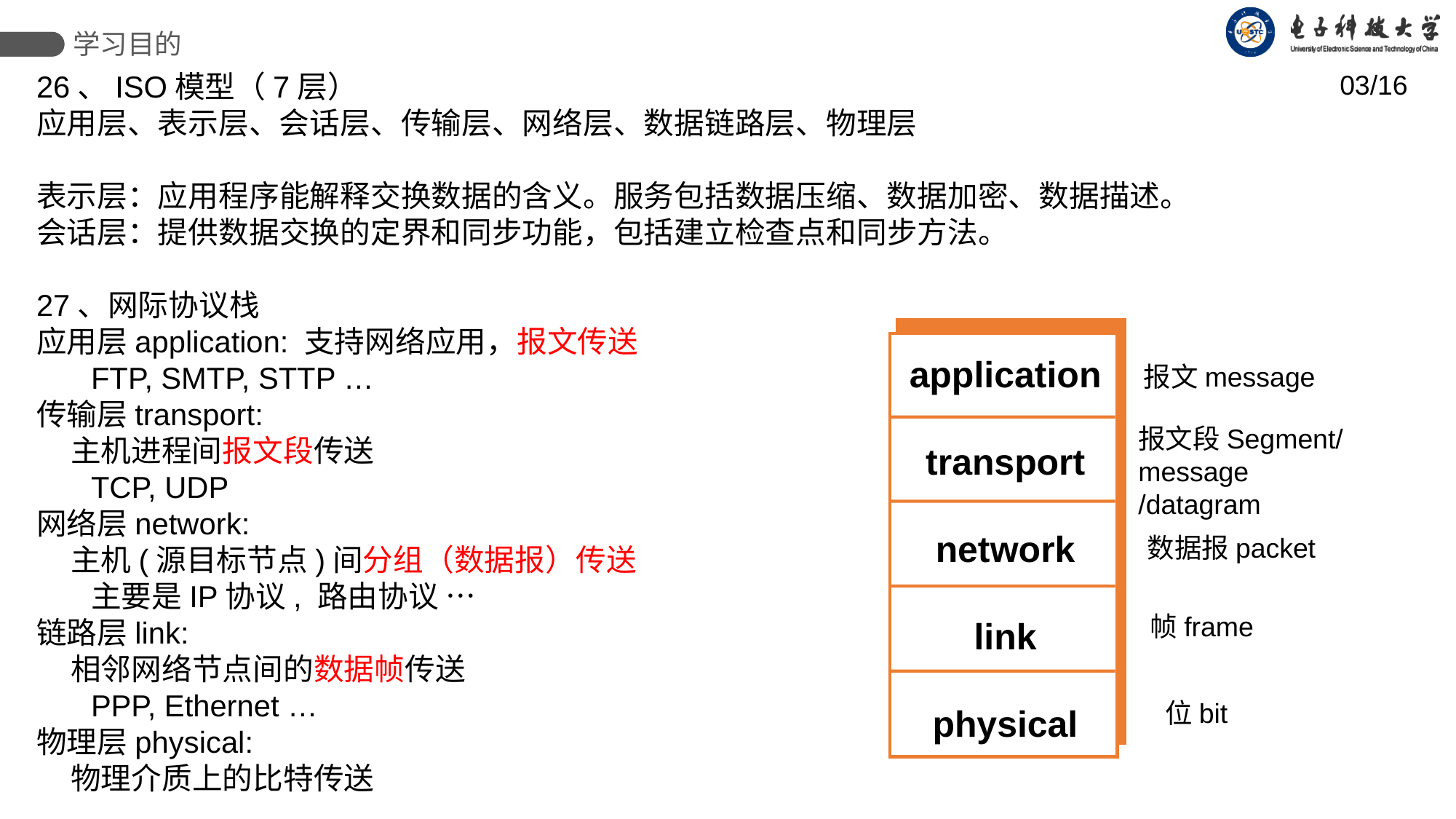

学习目的
26、ISO模型（7层）
应用层、表示层、会话层、传输层、网络层、数据链路层、物理层

表示层：应用程序能解释交换数据的含义。服务包括数据压缩、数据加密、数据描述。
会话层：提供数据交换的定界和同步功能，包括建立检查点和同步方法。

27、网际协议栈
应用层application: 支持网络应用，报文传送
FTP, SMTP, STTP …
传输层transport:
    主机进程间报文段传送
TCP, UDP
网络层network:
    主机(源目标节点)间分组（数据报）传送
主要是IP协议, 路由协议 …
链路层link:
    相邻网络节点间的数据帧传送
PPP, Ethernet …
物理层physical:
    物理介质上的比特传送
03/16

application

transport

network

link

physical

报文message
报文段Segment/message
/datagram
数据报packet
帧frame
位bit